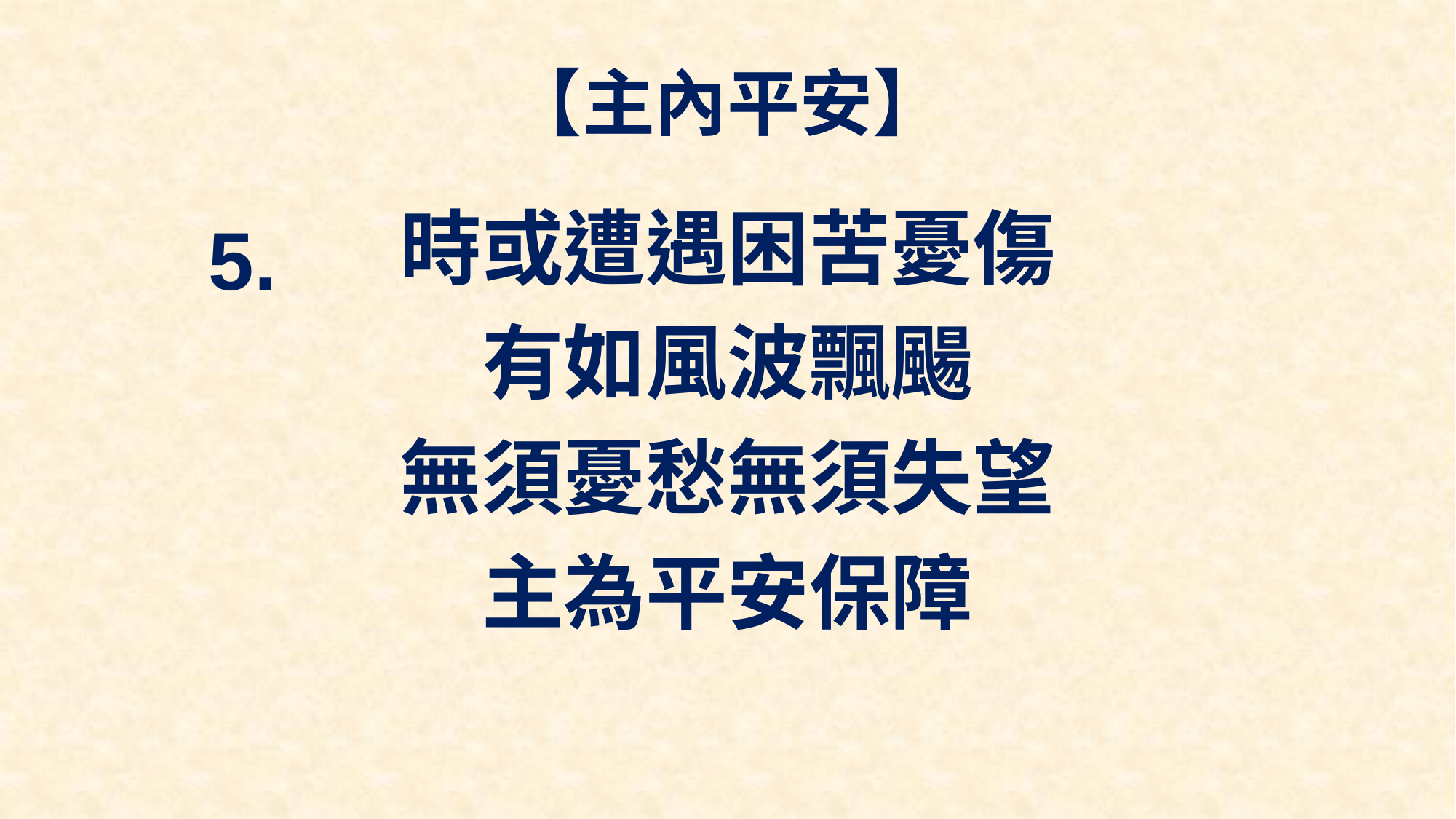

# 【主內平安】
時或遭遇困苦憂傷
有如風波飄颺
無須憂愁無須失望
主為平安保障
5.